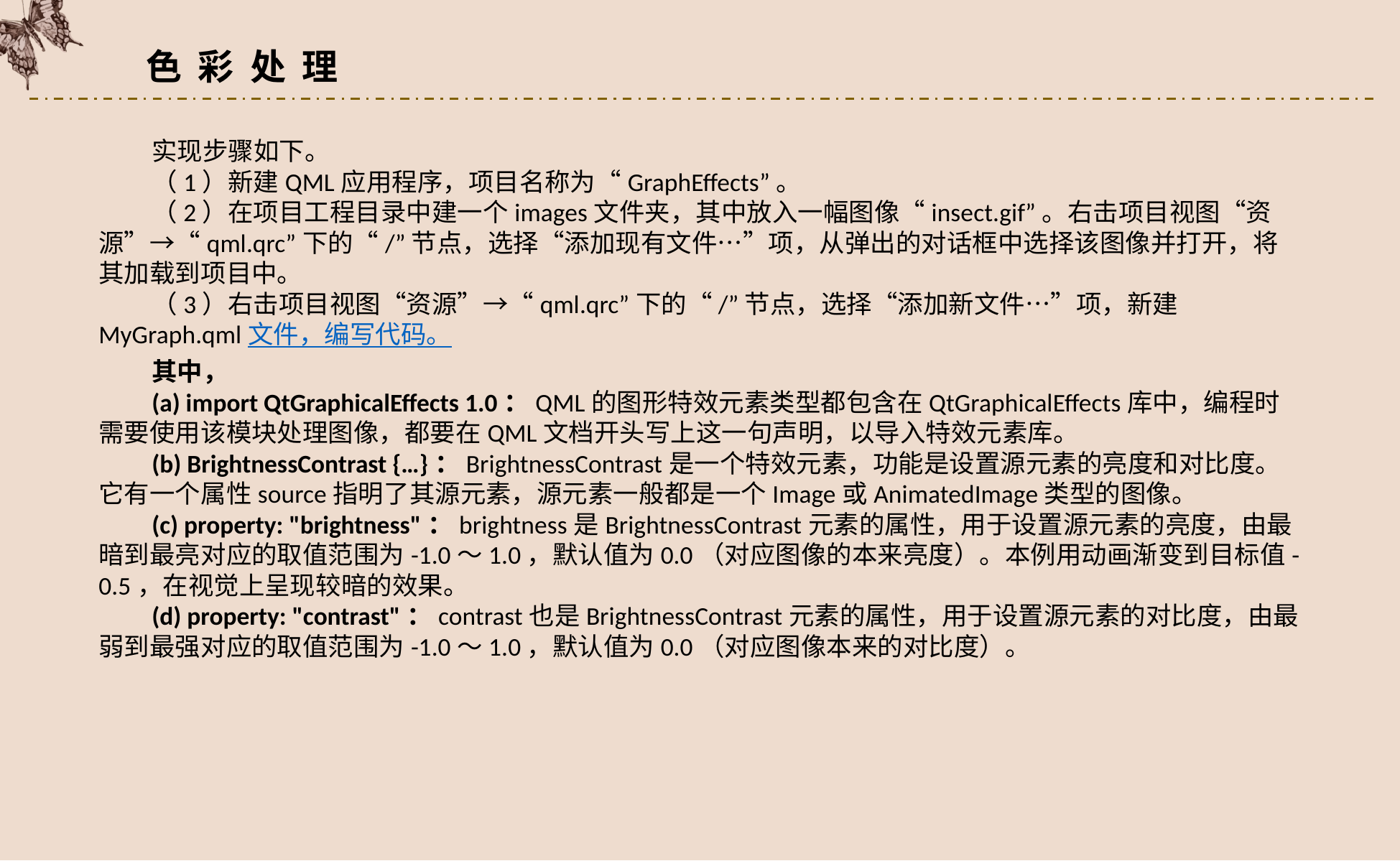

色  彩  处  理
实现步骤如下。
（1）新建QML应用程序，项目名称为“GraphEffects”。
（2）在项目工程目录中建一个images文件夹，其中放入一幅图像“insect.gif”。右击项目视图“资源”→“qml.qrc”下的“/”节点，选择“添加现有文件…”项，从弹出的对话框中选择该图像并打开，将其加载到项目中。
（3）右击项目视图“资源”→“qml.qrc”下的“/”节点，选择“添加新文件…”项，新建MyGraph.qml文件，编写代码。
其中，
(a) import QtGraphicalEffects 1.0：QML的图形特效元素类型都包含在QtGraphicalEffects库中，编程时需要使用该模块处理图像，都要在QML文档开头写上这一句声明，以导入特效元素库。
(b) BrightnessContrast {…}：BrightnessContrast是一个特效元素，功能是设置源元素的亮度和对比度。它有一个属性source指明了其源元素，源元素一般都是一个Image或AnimatedImage类型的图像。
(c) property: "brightness"：brightness是BrightnessContrast元素的属性，用于设置源元素的亮度，由最暗到最亮对应的取值范围为-1.0～1.0，默认值为0.0（对应图像的本来亮度）。本例用动画渐变到目标值-0.5，在视觉上呈现较暗的效果。
(d) property: "contrast"：contrast也是BrightnessContrast元素的属性，用于设置源元素的对比度，由最弱到最强对应的取值范围为-1.0～1.0，默认值为0.0（对应图像本来的对比度）。